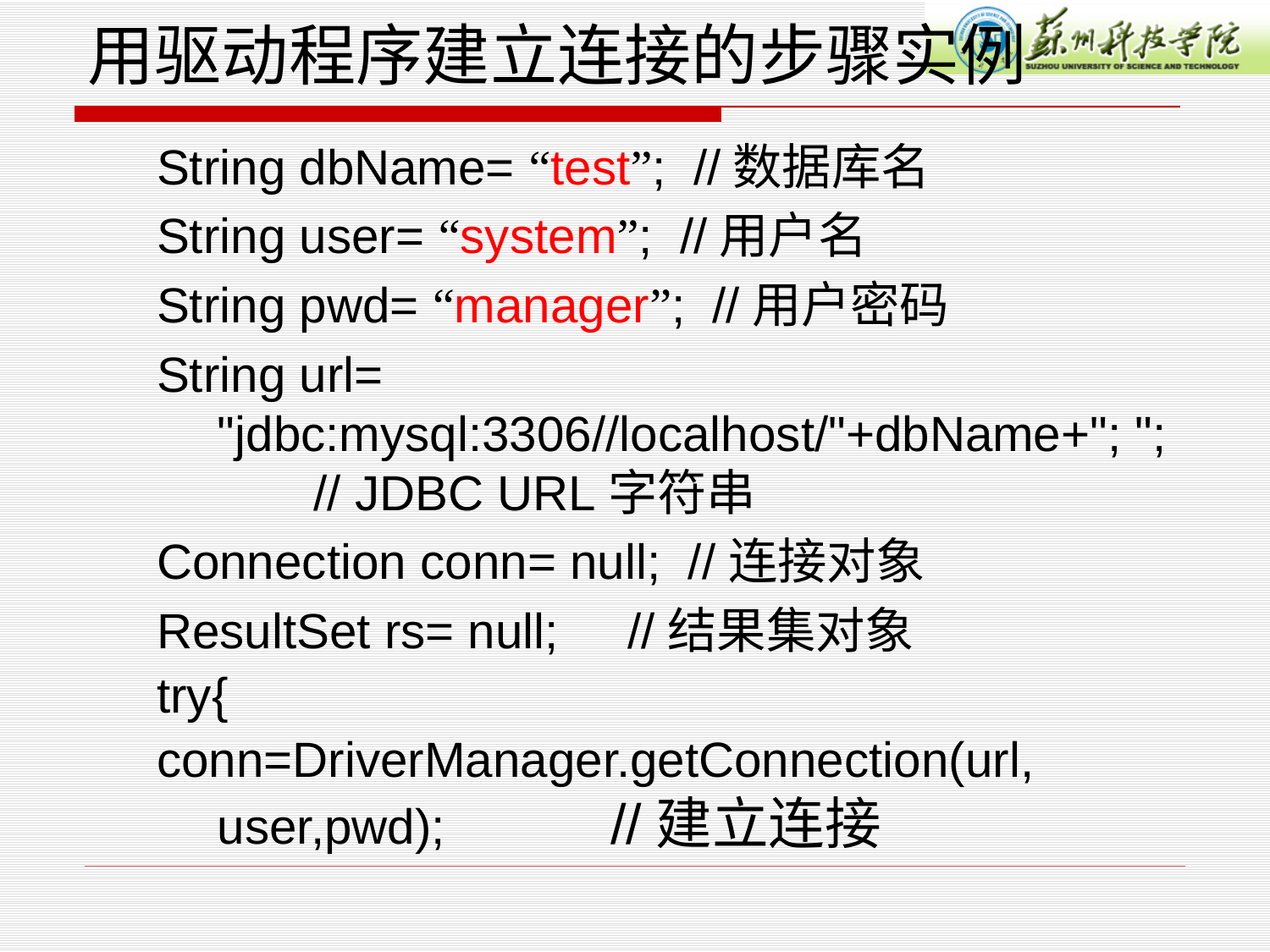

# 用驱动程序建立连接的步骤实例
String dbName= “test”;  //数据库名
String user= “system”;  //用户名
String pwd= “manager”;  //用户密码
String url= "jdbc:mysql:3306//localhost/"+dbName+"; ";           // JDBC URL字符串
Connection conn= null;  //连接对象
ResultSet rs= null;     //结果集对象
try{
conn=DriverManager.getConnection(url, user,pwd);            //建立连接